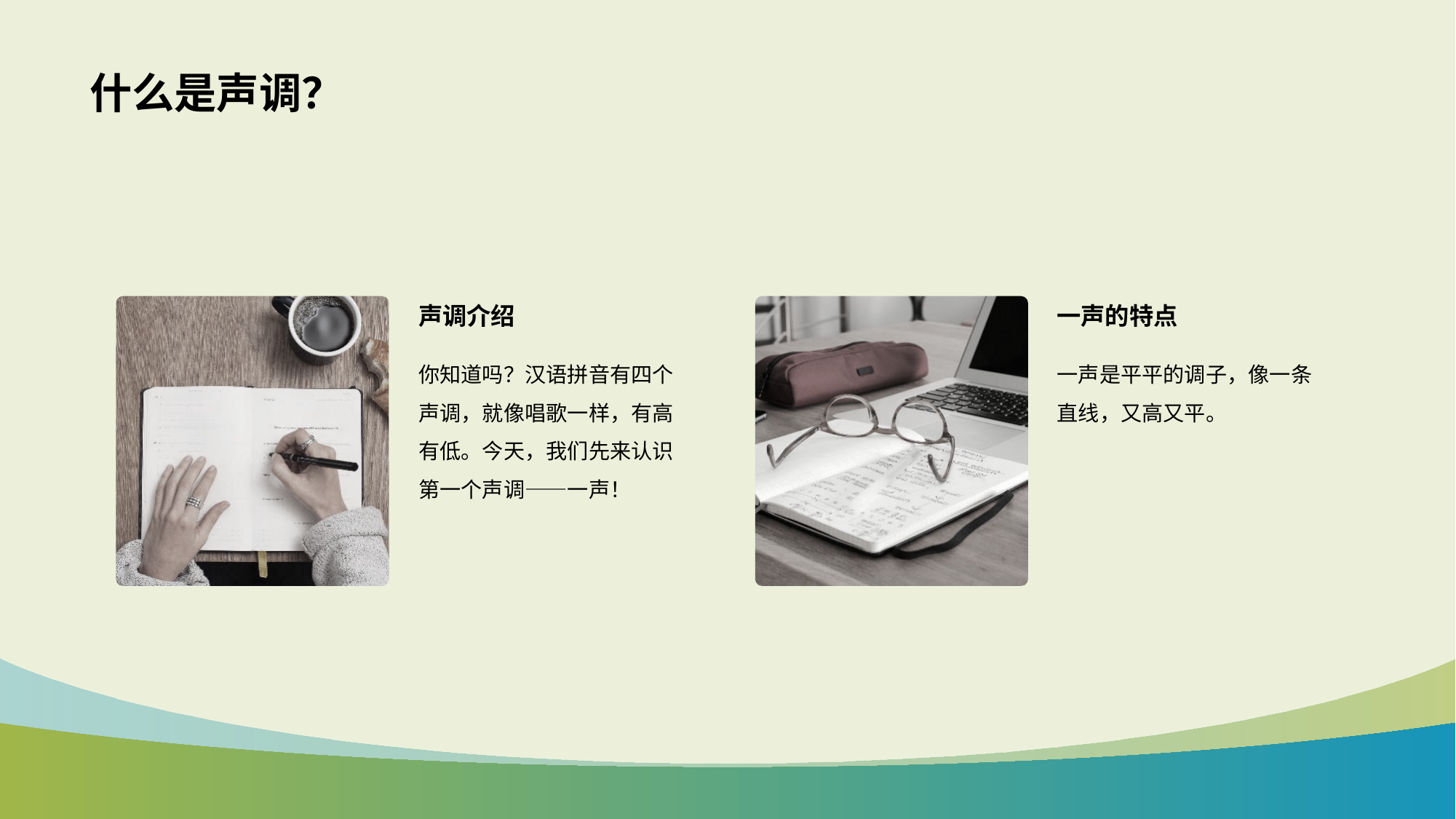

# 什么是声调？
声调介绍
一声的特点

你知道吗？汉语拼音有四个声调，就像唱歌一样，有高有低。今天，我们先来认识第一个声调——一声！
一声是平平的调子，像一条直线，又高又平。